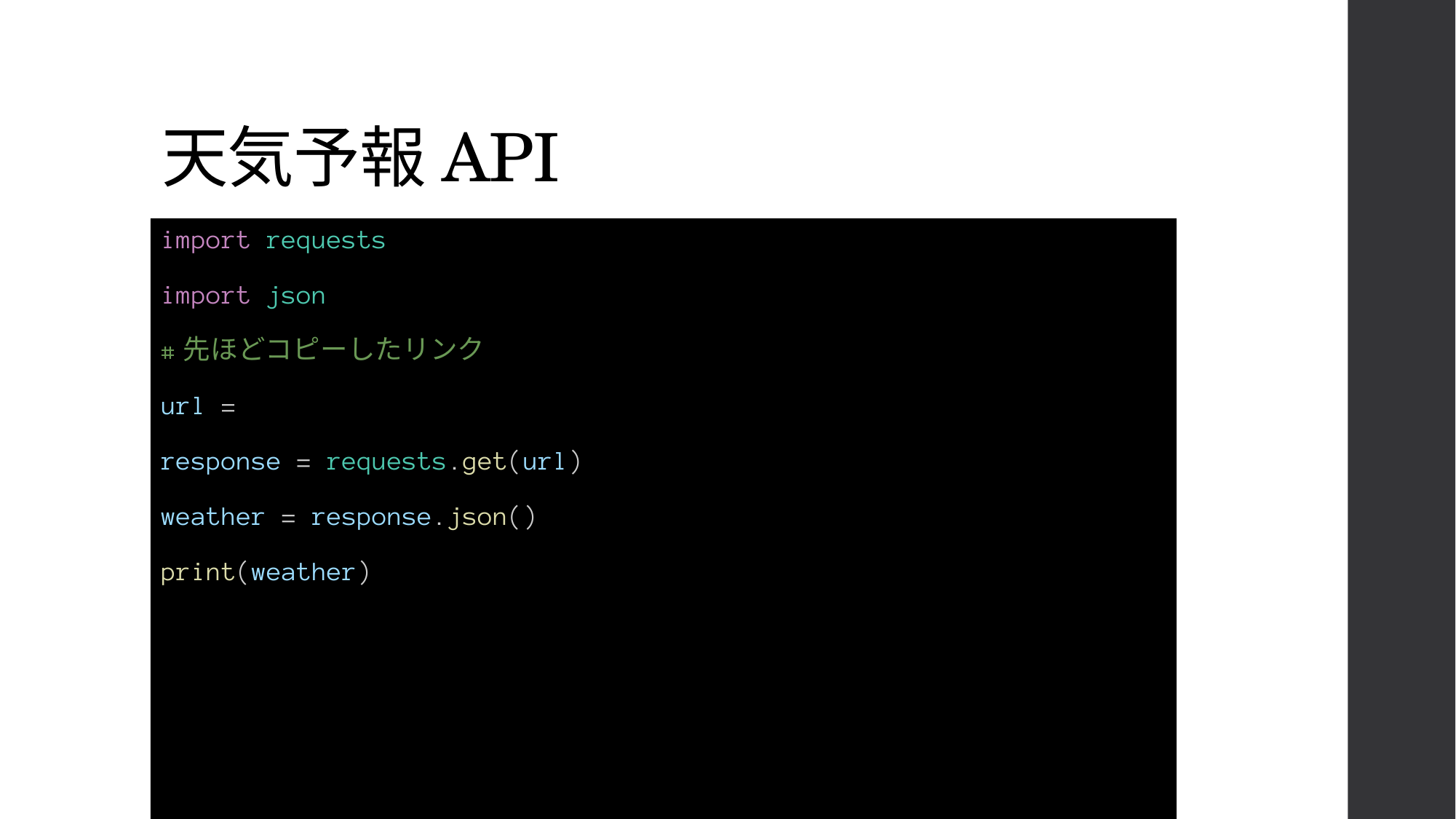

# 天気予報API
import requests
import json
#先ほどコピーしたリンク
url =
response = requests.get(url)
weather = response.json()
print(weather)